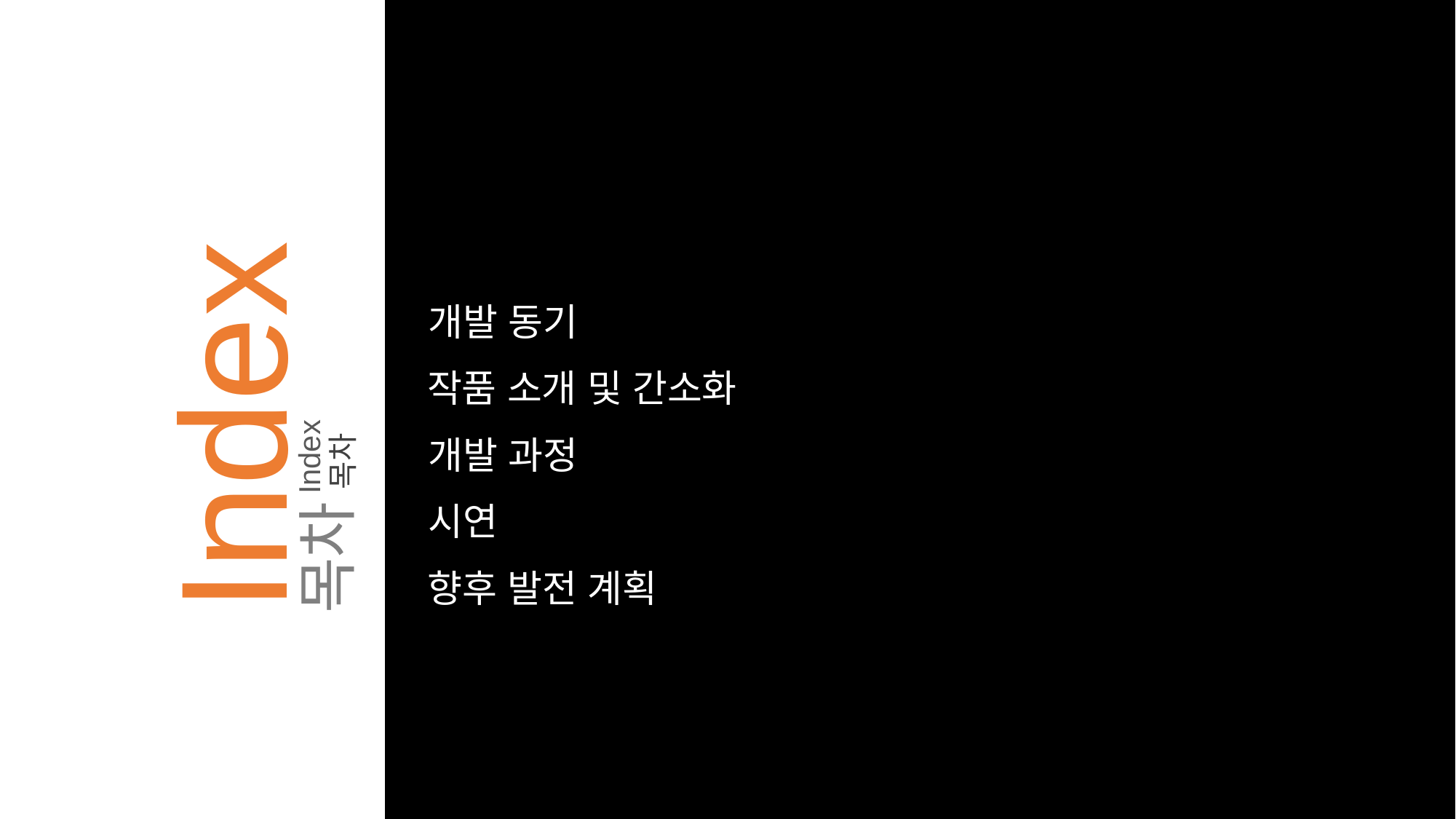

Index
Index
목차
목차
개발 동기
작품 소개 및 간소화
개발 과정
시연
향후 발전 계획